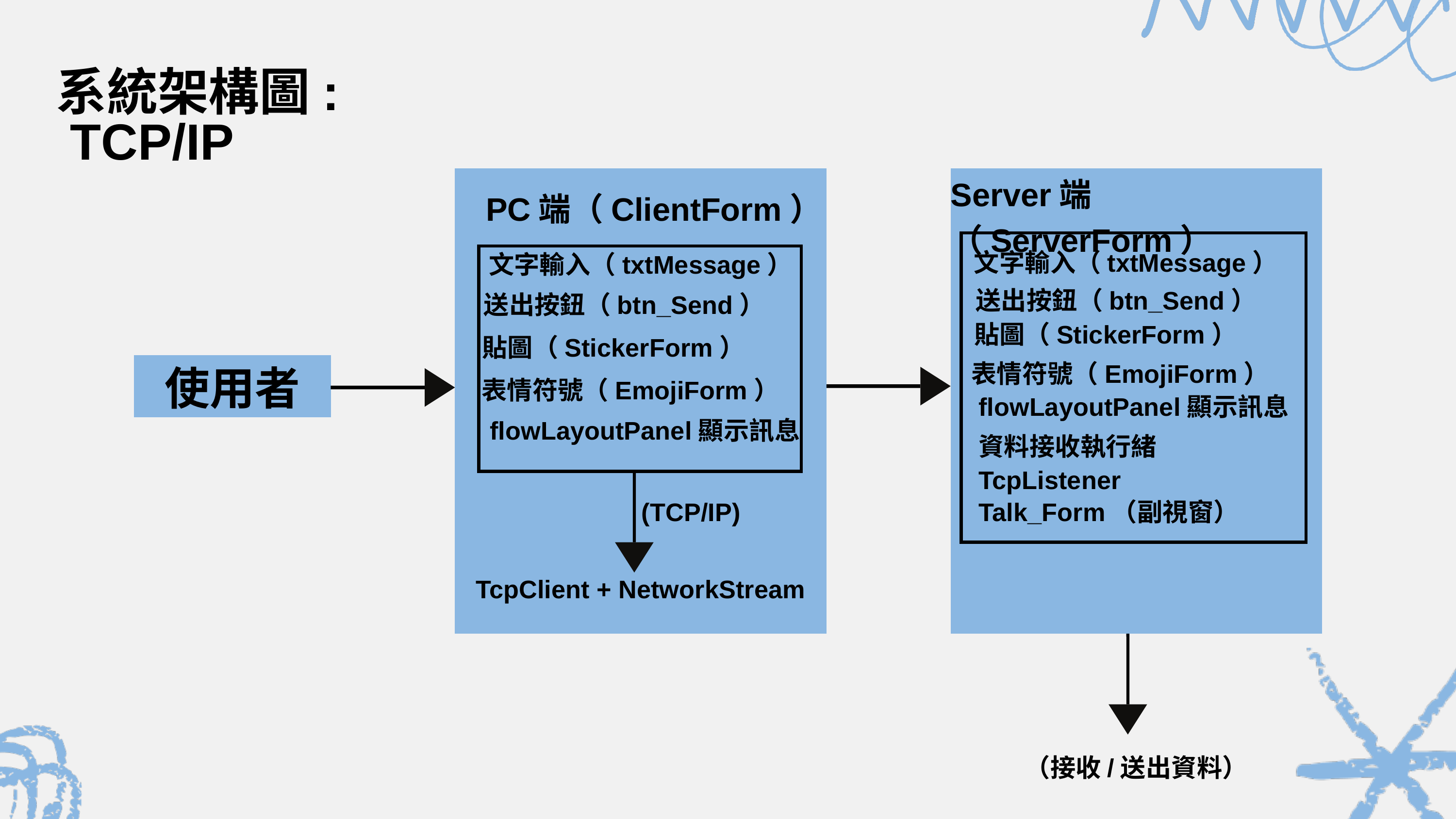

系統架構圖:
 TCP/IP
Server端（ServerForm）

 PC端（ClientForm）

文字輸入（txtMessage）
文字輸入（txtMessage）

送出按鈕（btn_Send）
送出按鈕（btn_Send）
貼圖（StickerForm）
貼圖（StickerForm）
表情符號（EmojiForm）

使用者

表情符號（EmojiForm）
flowLayoutPanel顯示訊息
flowLayoutPanel顯示訊息
資料接收執行緒
TcpListener

Talk_Form（副視窗）
(TCP/IP)

TcpClient + NetworkStream

（接收/送出資料）